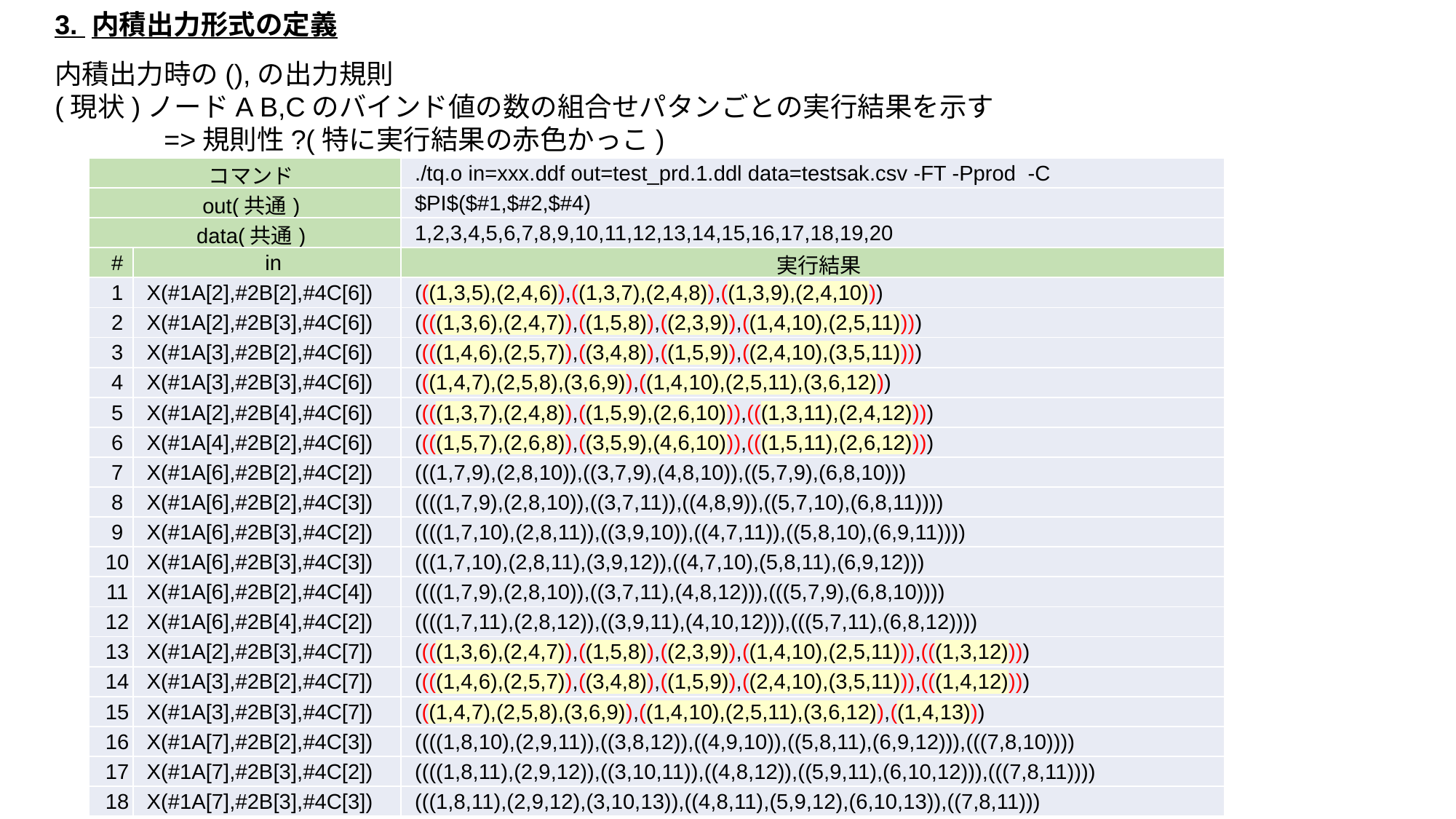

3. 内積出力形式の定義
内積出力時の(),の出力規則
(現状)ノードA B,Cのバインド値の数の組合せパタンごとの実行結果を示す
	=>規則性?(特に実行結果の赤色かっこ)
| コマンド |  | ./tq.o in=xxx.ddf out=test\_prd.1.ddl data=testsak.csv -FT -Pprod  -C |
| --- | --- | --- |
| out(共通) |  | $PI$($#1,$#2,$#4) |
| data(共通) |  | 1,2,3,4,5,6,7,8,9,10,11,12,13,14,15,16,17,18,19,20 |
| # | in | 実行結果 |
| 1 | X(#1A[2],#2B[2],#4C[6]) | (((1,3,5),(2,4,6)),((1,3,7),(2,4,8)),((1,3,9),(2,4,10))) |
| 2 | X(#1A[2],#2B[3],#4C[6]) | ((((1,3,6),(2,4,7)),((1,5,8)),((2,3,9)),((1,4,10),(2,5,11)))) |
| 3 | X(#1A[3],#2B[2],#4C[6]) | ((((1,4,6),(2,5,7)),((3,4,8)),((1,5,9)),((2,4,10),(3,5,11)))) |
| 4 | X(#1A[3],#2B[3],#4C[6]) | (((1,4,7),(2,5,8),(3,6,9)),((1,4,10),(2,5,11),(3,6,12))) |
| 5 | X(#1A[2],#2B[4],#4C[6]) | ((((1,3,7),(2,4,8)),((1,5,9),(2,6,10))),(((1,3,11),(2,4,12)))) |
| 6 | X(#1A[4],#2B[2],#4C[6]) | ((((1,5,7),(2,6,8)),((3,5,9),(4,6,10))),(((1,5,11),(2,6,12)))) |
| 7 | X(#1A[6],#2B[2],#4C[2]) | (((1,7,9),(2,8,10)),((3,7,9),(4,8,10)),((5,7,9),(6,8,10))) |
| 8 | X(#1A[6],#2B[2],#4C[3]) | ((((1,7,9),(2,8,10)),((3,7,11)),((4,8,9)),((5,7,10),(6,8,11)))) |
| 9 | X(#1A[6],#2B[3],#4C[2]) | ((((1,7,10),(2,8,11)),((3,9,10)),((4,7,11)),((5,8,10),(6,9,11)))) |
| 10 | X(#1A[6],#2B[3],#4C[3]) | (((1,7,10),(2,8,11),(3,9,12)),((4,7,10),(5,8,11),(6,9,12))) |
| 11 | X(#1A[6],#2B[2],#4C[4]) | ((((1,7,9),(2,8,10)),((3,7,11),(4,8,12))),(((5,7,9),(6,8,10)))) |
| 12 | X(#1A[6],#2B[4],#4C[2]) | ((((1,7,11),(2,8,12)),((3,9,11),(4,10,12))),(((5,7,11),(6,8,12)))) |
| 13 | X(#1A[2],#2B[3],#4C[7]) | ((((1,3,6),(2,4,7)),((1,5,8)),((2,3,9)),((1,4,10),(2,5,11))),(((1,3,12)))) |
| 14 | X(#1A[3],#2B[2],#4C[7]) | ((((1,4,6),(2,5,7)),((3,4,8)),((1,5,9)),((2,4,10),(3,5,11))),(((1,4,12)))) |
| 15 | X(#1A[3],#2B[3],#4C[7]) | (((1,4,7),(2,5,8),(3,6,9)),((1,4,10),(2,5,11),(3,6,12)),((1,4,13))) |
| 16 | X(#1A[7],#2B[2],#4C[3]) | ((((1,8,10),(2,9,11)),((3,8,12)),((4,9,10)),((5,8,11),(6,9,12))),(((7,8,10)))) |
| 17 | X(#1A[7],#2B[3],#4C[2]) | ((((1,8,11),(2,9,12)),((3,10,11)),((4,8,12)),((5,9,11),(6,10,12))),(((7,8,11)))) |
| 18 | X(#1A[7],#2B[3],#4C[3]) | (((1,8,11),(2,9,12),(3,10,13)),((4,8,11),(5,9,12),(6,10,13)),((7,8,11))) |